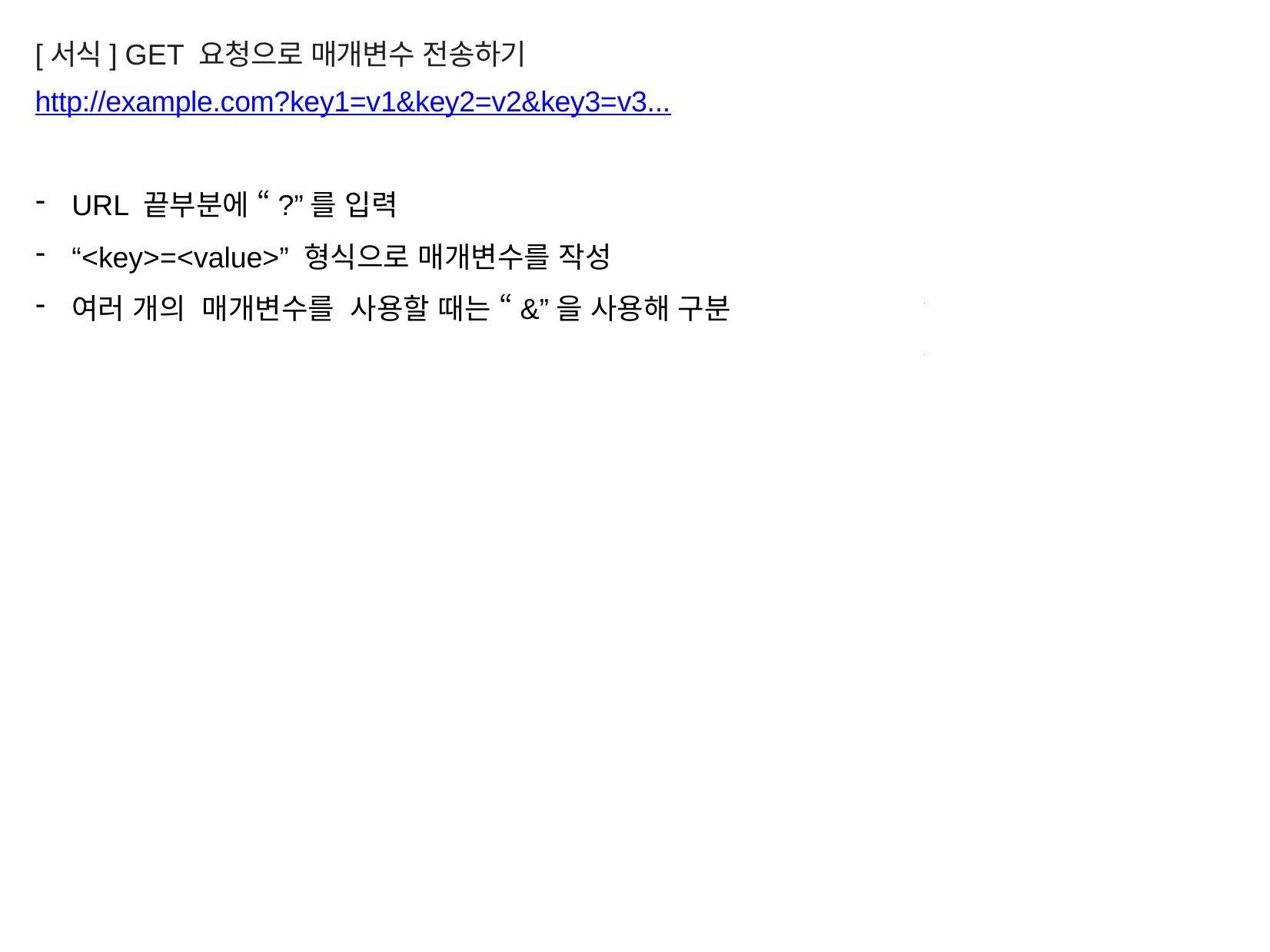

[서식] GET 요청으로 매개변수 전송하기  http://example.com?key1=v1&key2=v2&key3=v3...

URL 끝부분에 “?”를 입력
“<key>=<value>” 형식으로 매개변수를 작성
여러 개의  매개변수를  사용할 때는 “&”을 사용해 구분